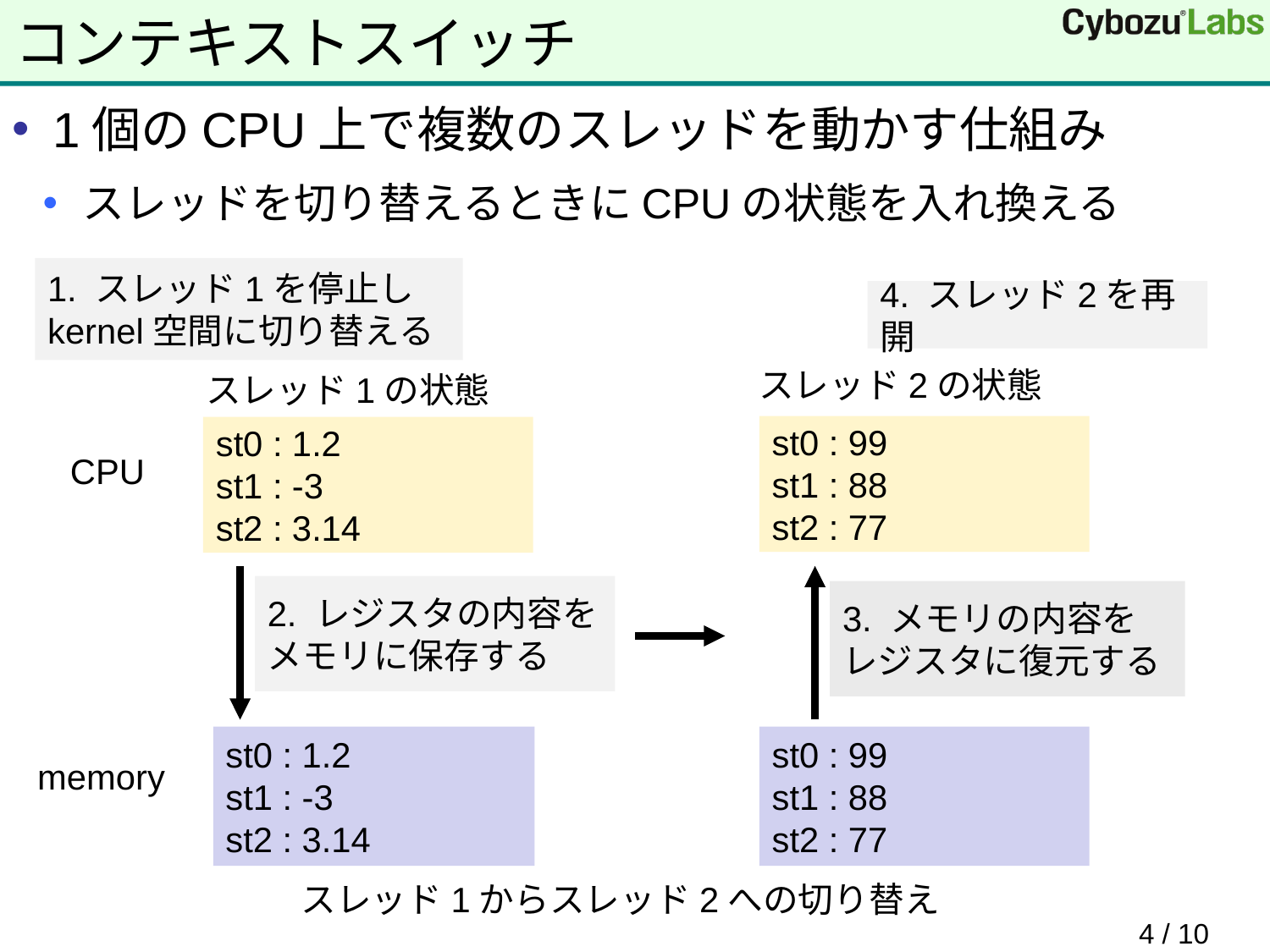

# コンテキストスイッチ
1個のCPU上で複数のスレッドを動かす仕組み
スレッドを切り替えるときにCPUの状態を入れ換える
1. スレッド1を停止し
kernel空間に切り替える
4. スレッド2を再開
スレッド2の状態
スレッド1の状態
st0 : 99
st1 : 88
st2 : 77
st0 : 1.2
st1 : -3
st2 : 3.14
CPU
2. レジスタの内容を
メモリに保存する
3. メモリの内容を
レジスタに復元する
st0 : 1.2
st1 : -3
st2 : 3.14
st0 : 99
st1 : 88
st2 : 77
memory
スレッド1からスレッド2への切り替え
    4 / 10